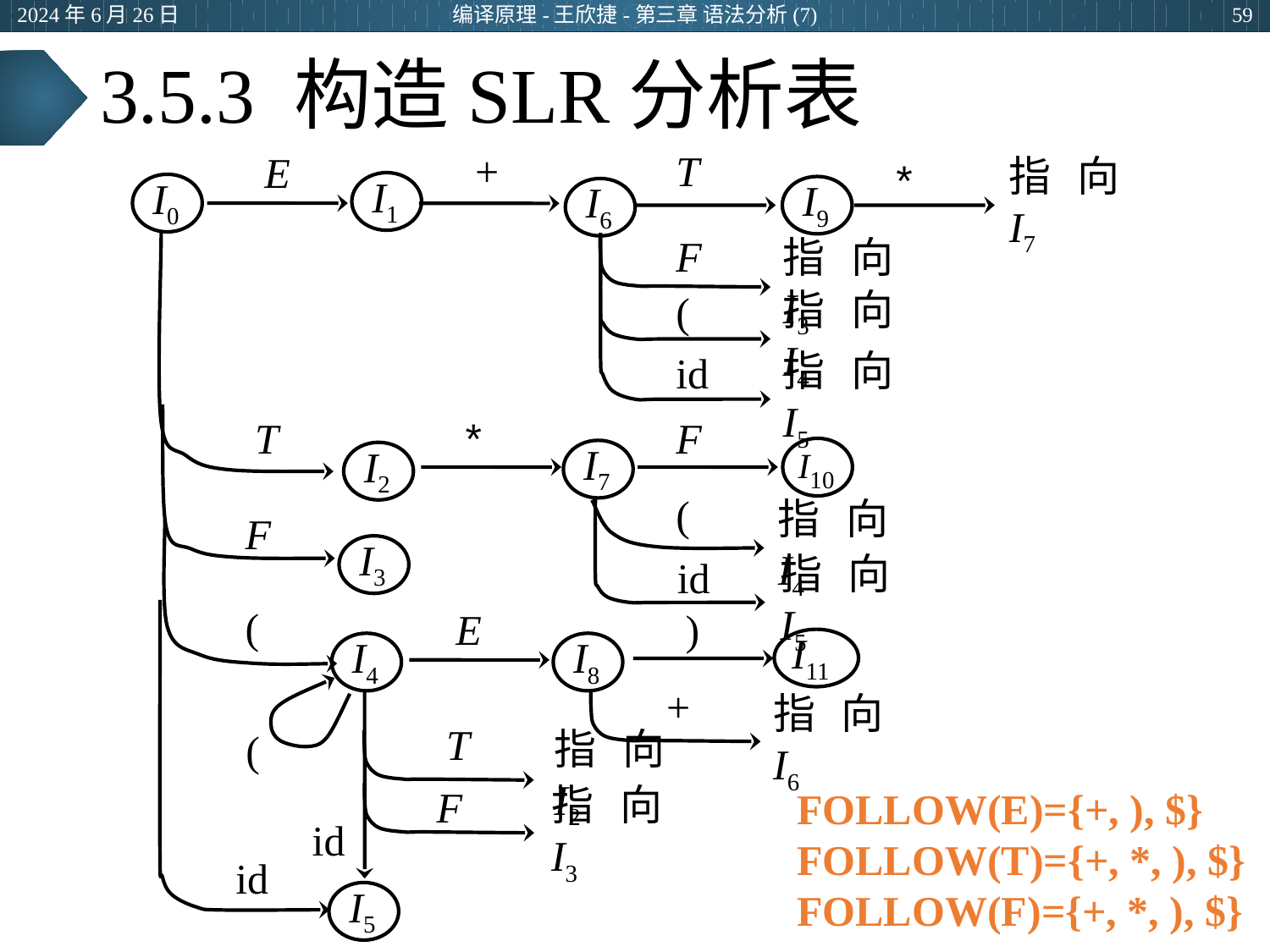

2024年6月26日
编译原理-王欣捷-第三章 语法分析(7)
59
# 3.5.3 构造SLR分析表
E
+
T
*
I1
I0
I9
指向I7
I6

F

指向I3
(
指向I4
id
指向I5

T
*
F
I10
I7
I2

(

F

指向I4
I3
id
指向I5

(
E
)
I11
I4
I8

+

指向I6
T
(

指向I2

F
指向I3
id
id
I5
FOLLOW(E)={+, ), $}
FOLLOW(T)={+, *, ), $}
FOLLOW(F)={+, *, ), $}